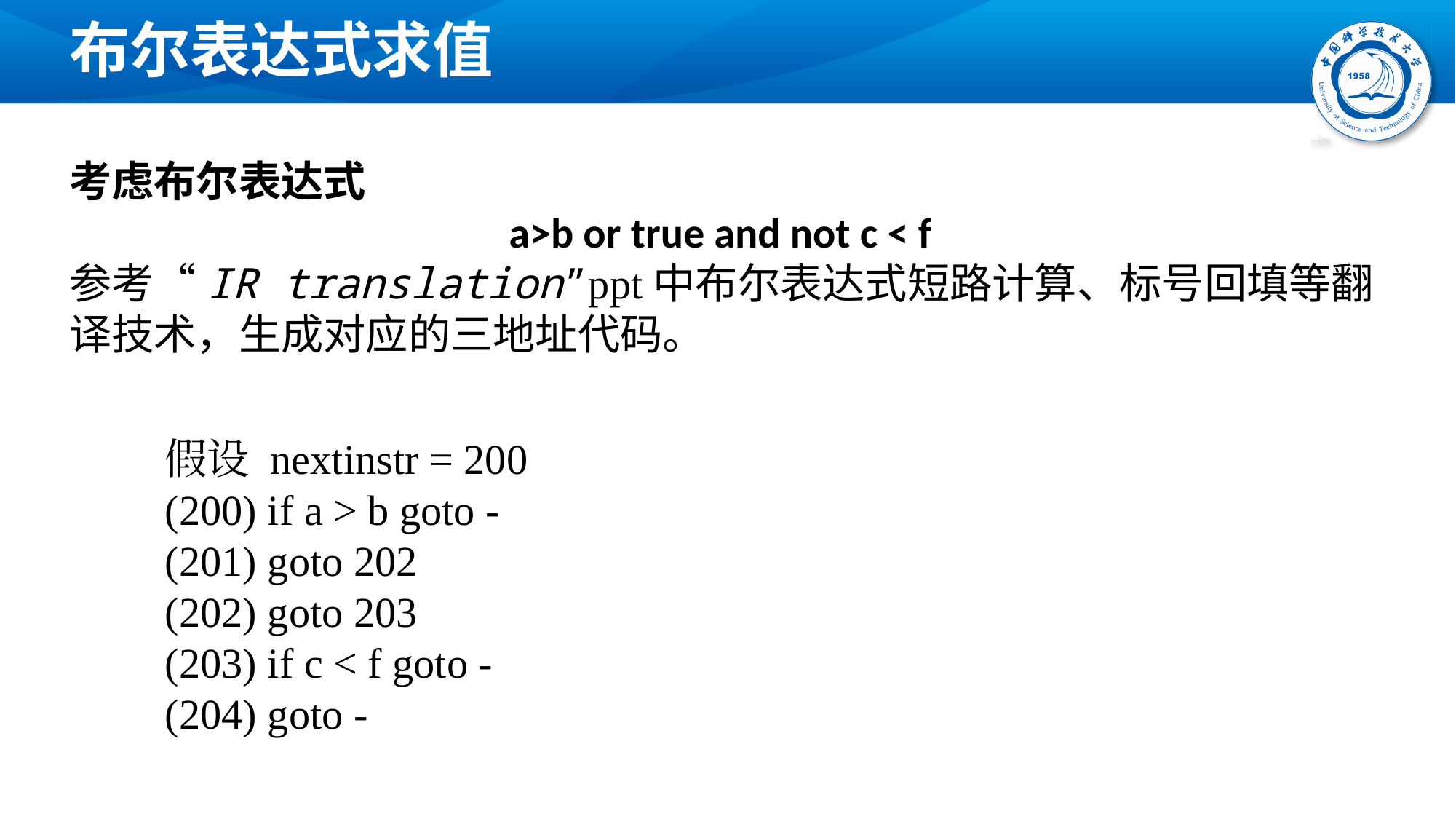

考虑布尔表达式
a>b or true and not c < f
参考“IR translation”ppt中布尔表达式短路计算、标号回填等翻译技术，生成对应的三地址代码。
# 布尔表达式求值
假设 nextinstr = 200
(200) if a > b goto -
(201) goto 202
(202) goto 203
(203) if c < f goto -
(204) goto -